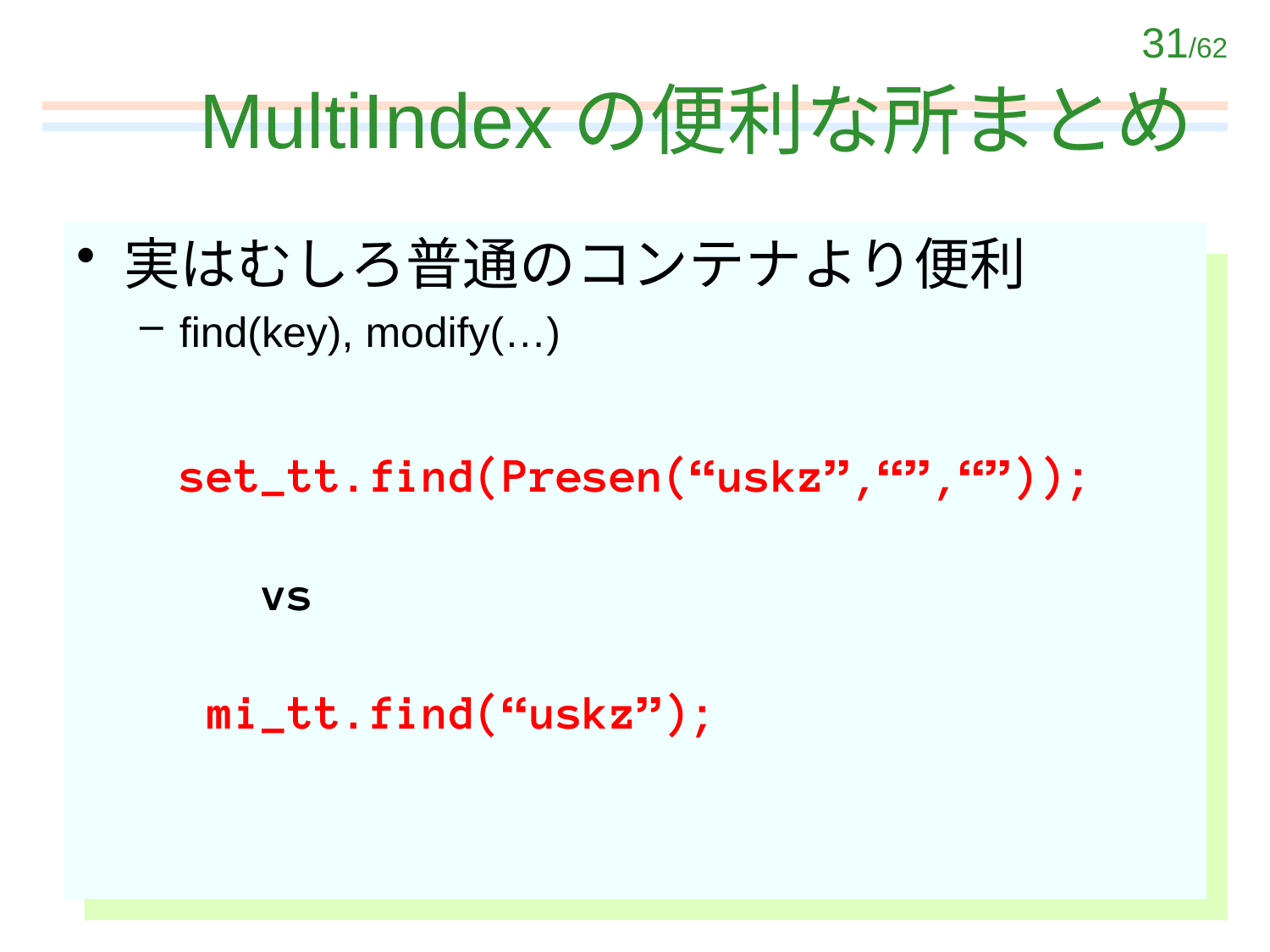

# MultiIndexの便利な所まとめ
実はむしろ普通のコンテナより便利
find(key), modify(…)
set_tt.find(Presen(“uskz”,“”,“”));

   vs

 mi_tt.find(“uskz”);